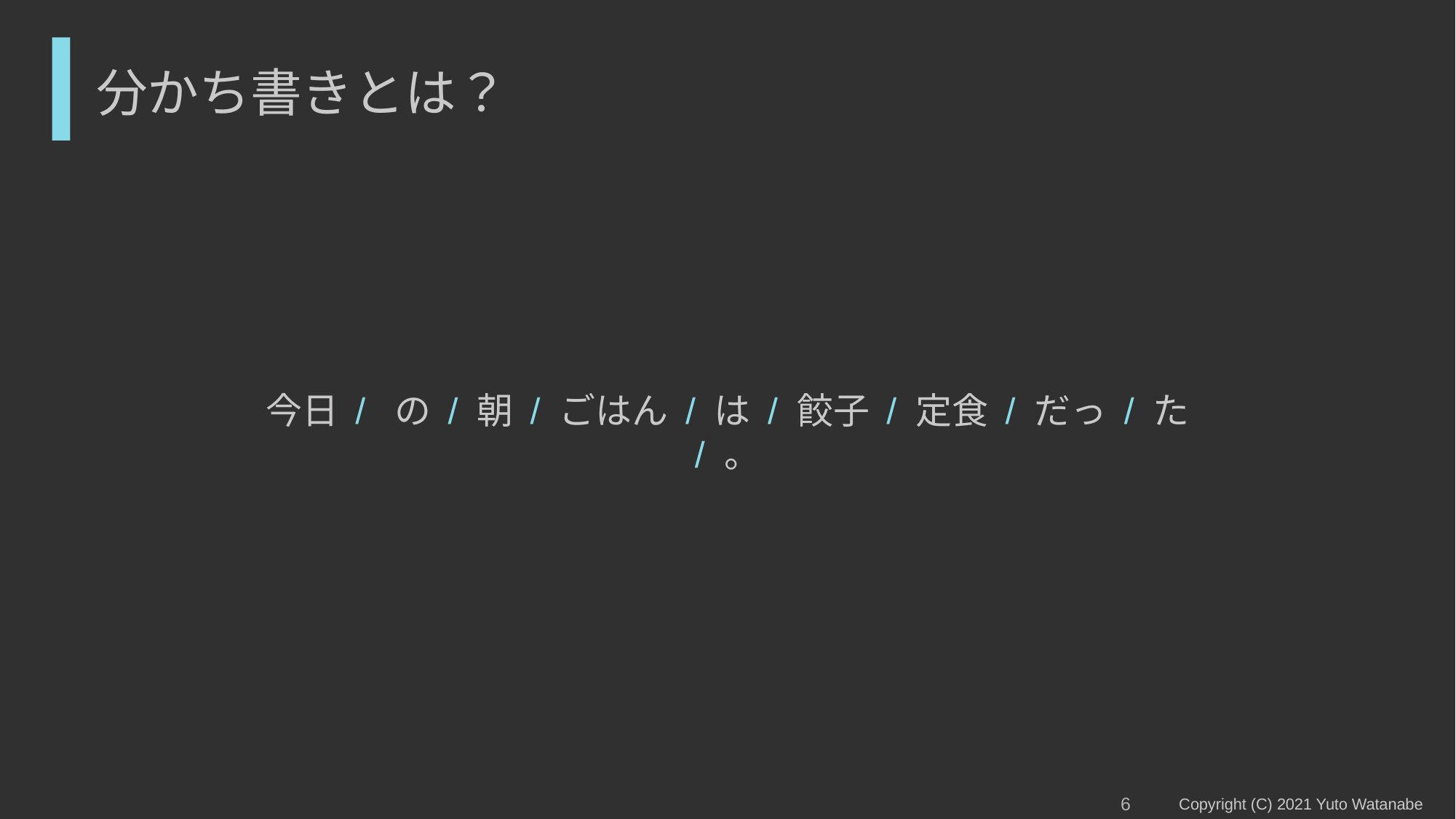

# 分かち書きとは？
今日 /  の / 朝 / ごはん / は / 餃子 / 定食 / だっ / た / 。
6